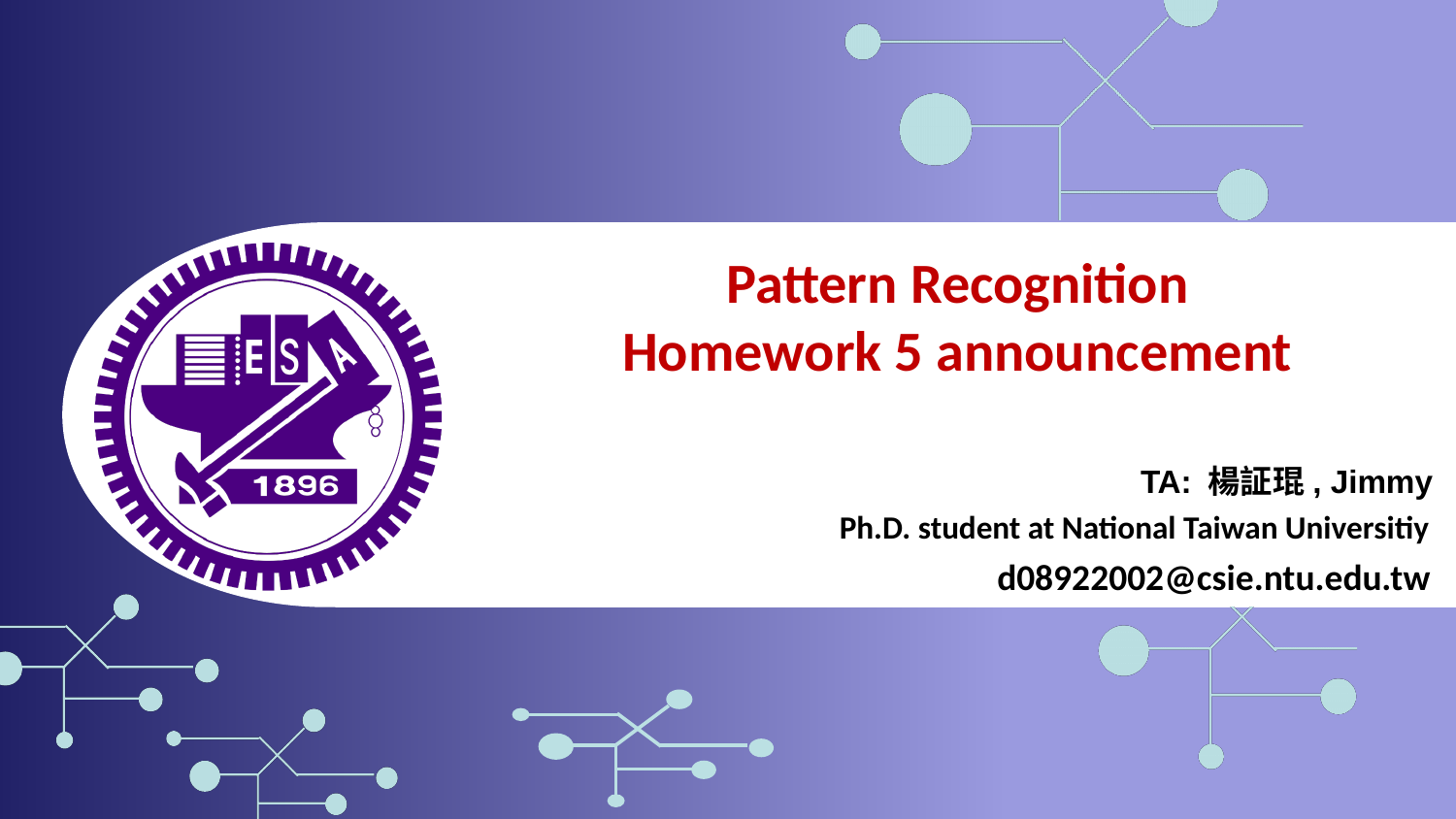

Pattern Recognition
Homework 5 announcement
TA: 楊証琨, Jimmy
 Ph.D. student at National Taiwan Universitiy
 d08922002@csie.ntu.edu.tw